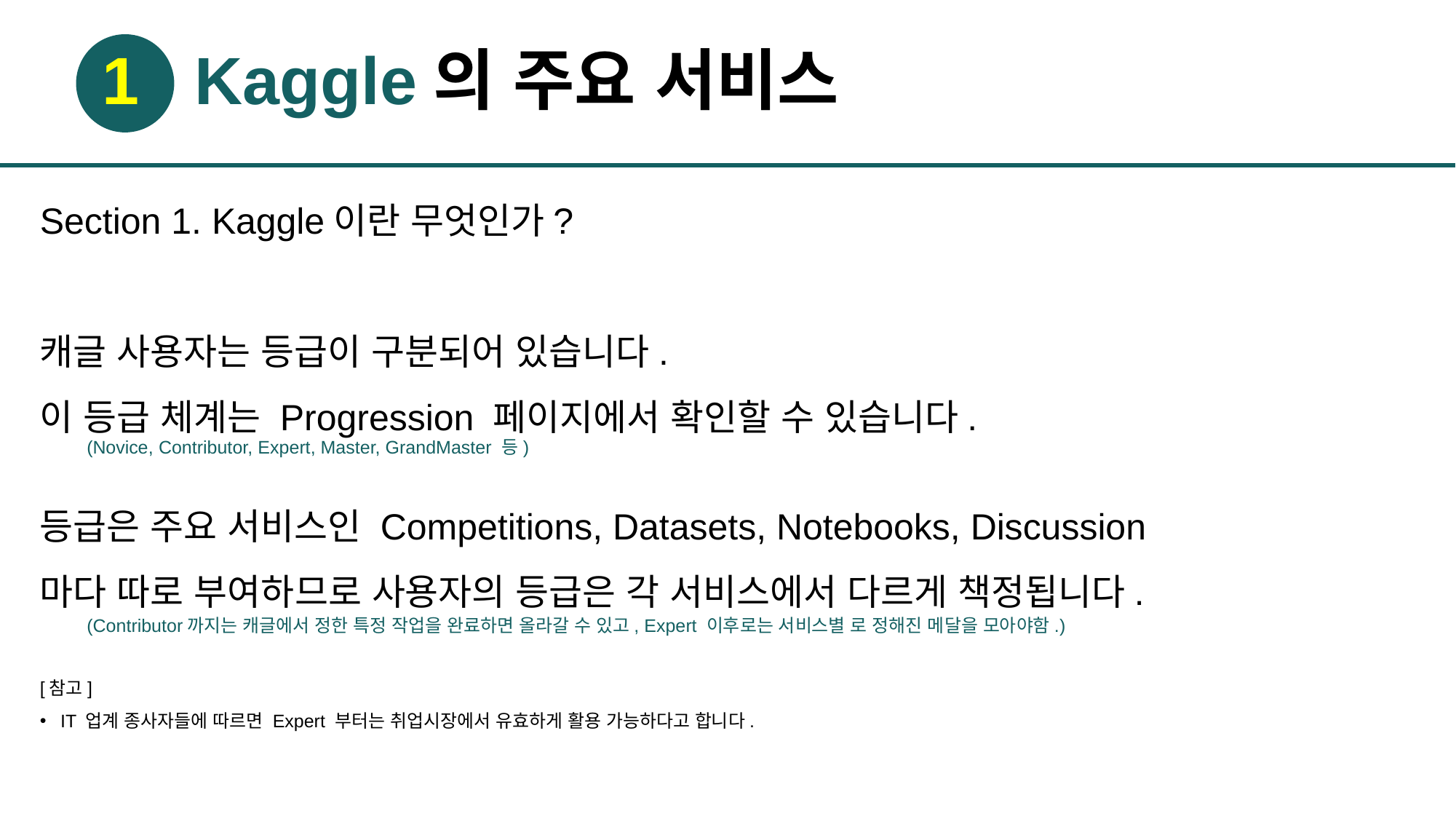

# 1   Kaggle의 주요 서비스

Section 1. Kaggle이란 무엇인가?

캐글 사용자는 등급이 구분되어 있습니다.
이 등급 체계는 Progression 페이지에서 확인할 수 있습니다.

등급은 주요 서비스인 Competitions, Datasets, Notebooks, Discussion
마다 따로 부여하므로 사용자의 등급은 각 서비스에서 다르게 책정됩니다.
(Novice, Contributor, Expert, Master, GrandMaster 등)
(Contributor까지는 캐글에서 정한 특정 작업을 완료하면 올라갈 수 있고, Expert 이후로는 서비스별 로 정해진 메달을 모아야함.)
[참고]
IT 업계 종사자들에 따르면 Expert 부터는 취업시장에서 유효하게 활용 가능하다고 합니다.